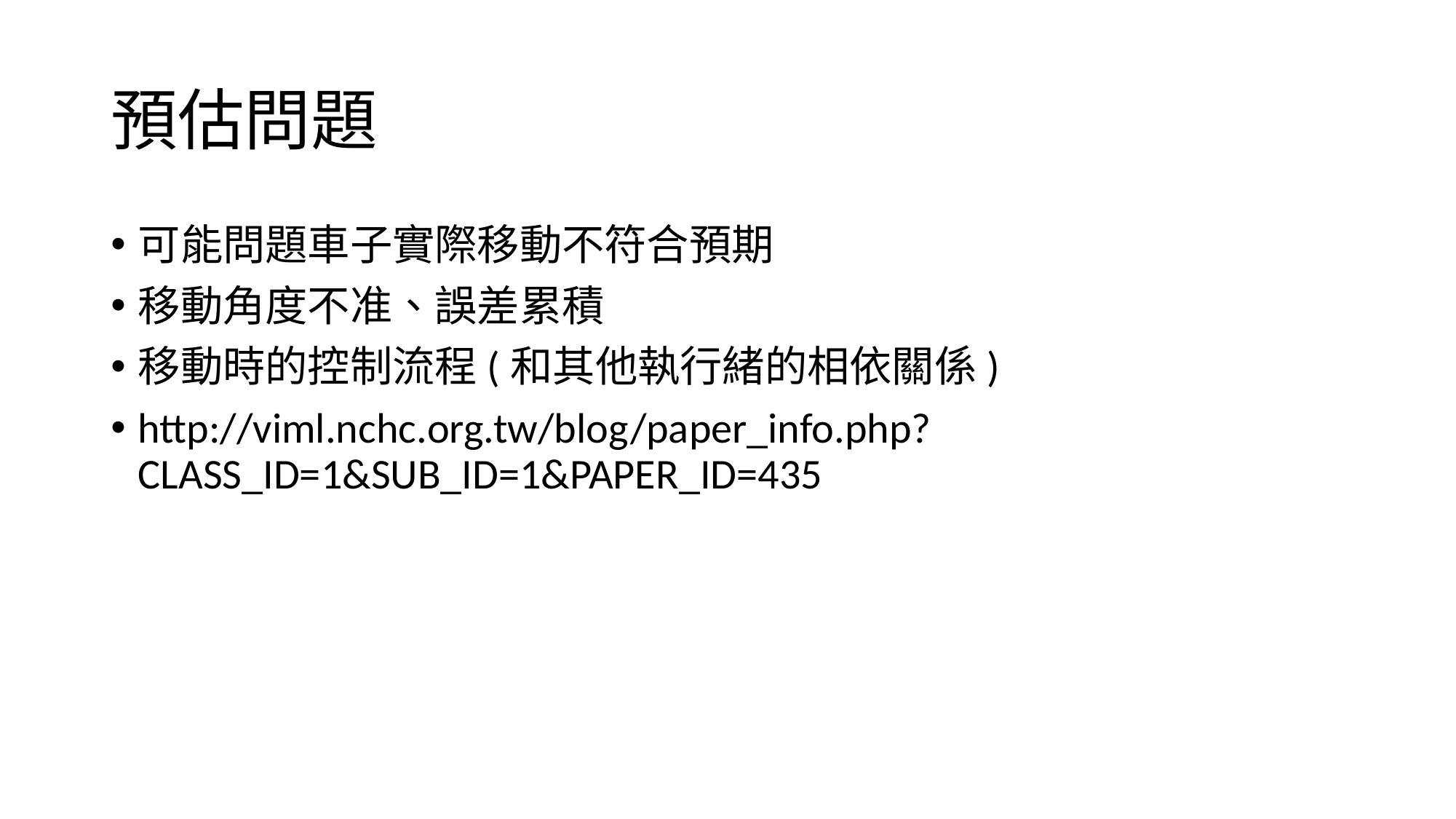

# 預估問題
可能問題車子實際移動不符合預期
移動角度不准、誤差累積
移動時的控制流程(和其他執行緒的相依關係)
http://viml.nchc.org.tw/blog/paper_info.php?CLASS_ID=1&SUB_ID=1&PAPER_ID=435